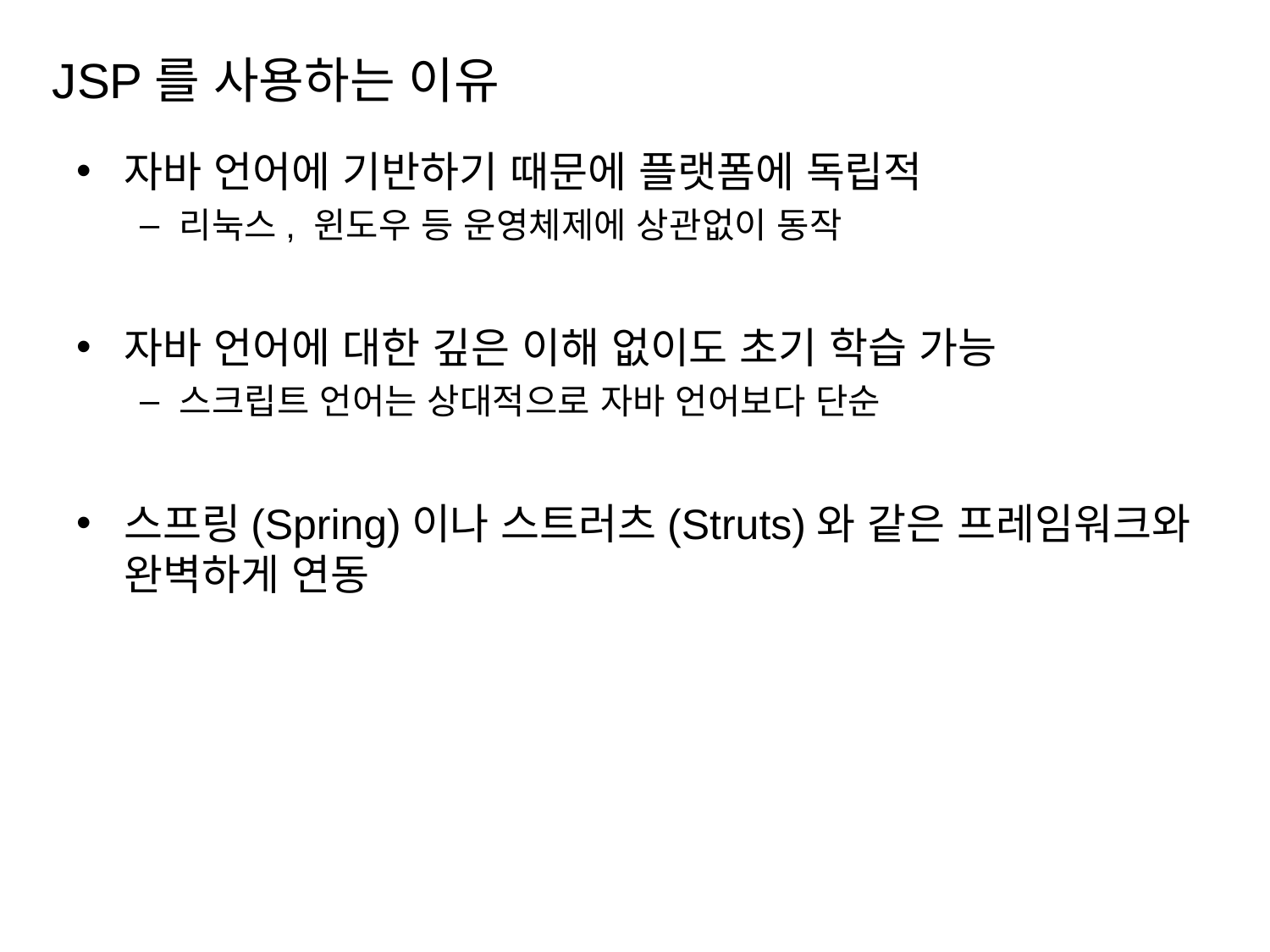

# JSP를 사용하는 이유
자바 언어에 기반하기 때문에 플랫폼에 독립적
리눅스, 윈도우 등 운영체제에 상관없이 동작

자바 언어에 대한 깊은 이해 없이도 초기 학습 가능
스크립트 언어는 상대적으로 자바 언어보다 단순

스프링(Spring)이나 스트러츠(Struts)와 같은 프레임워크와 완벽하게 연동